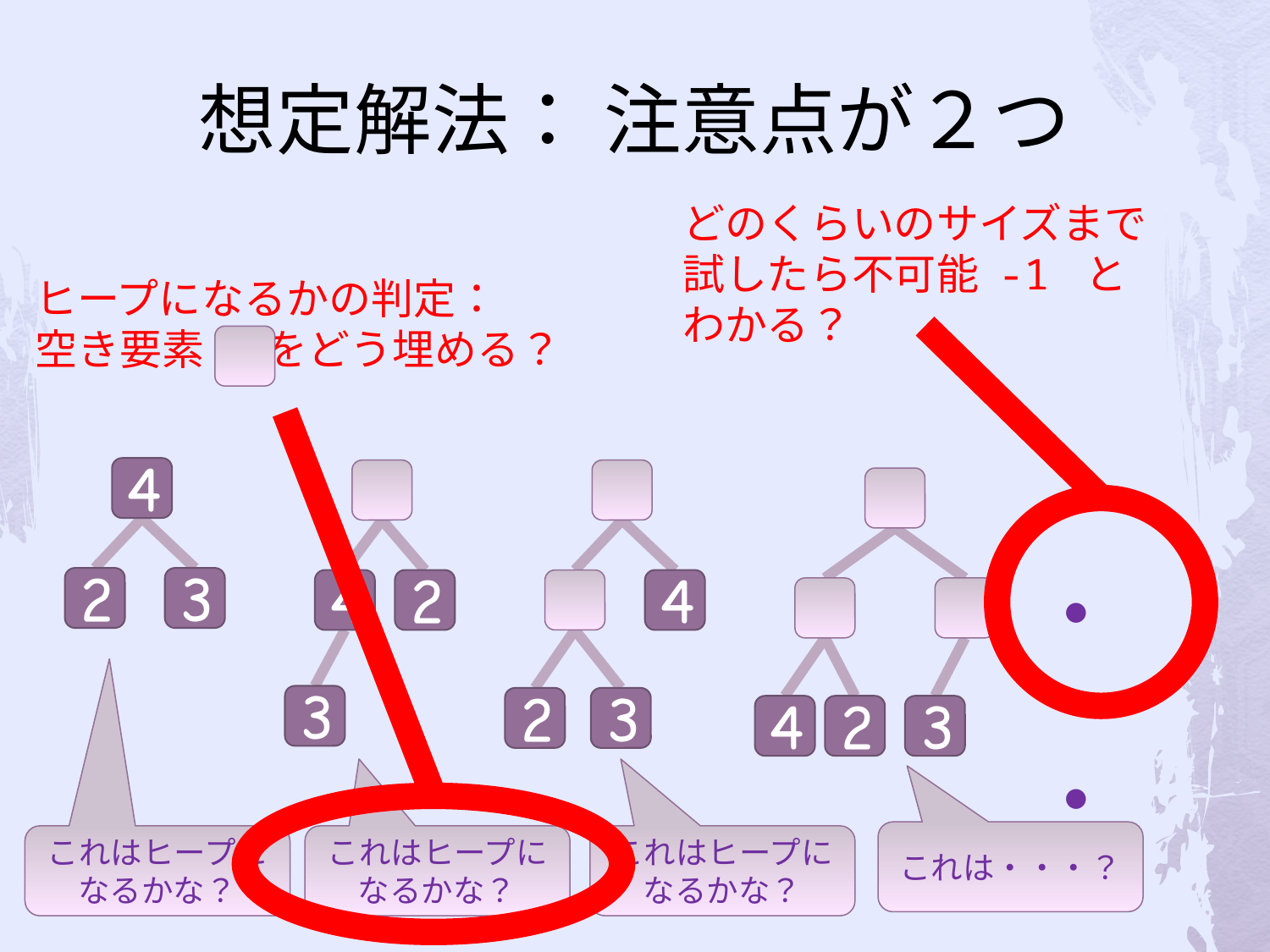

# 想定解法： 注意点が２つ
どのくらいのサイズまで
試したら不可能 -1 と
わかる？
ヒープになるかの判定：
空き要素　  をどう埋める？

4

・・・
2
3
4
2

4

3
2
3
4
2
3

これは・・・？
これはヒープに
なるかな？
これはヒープに
なるかな？
これはヒープに
なるかな？